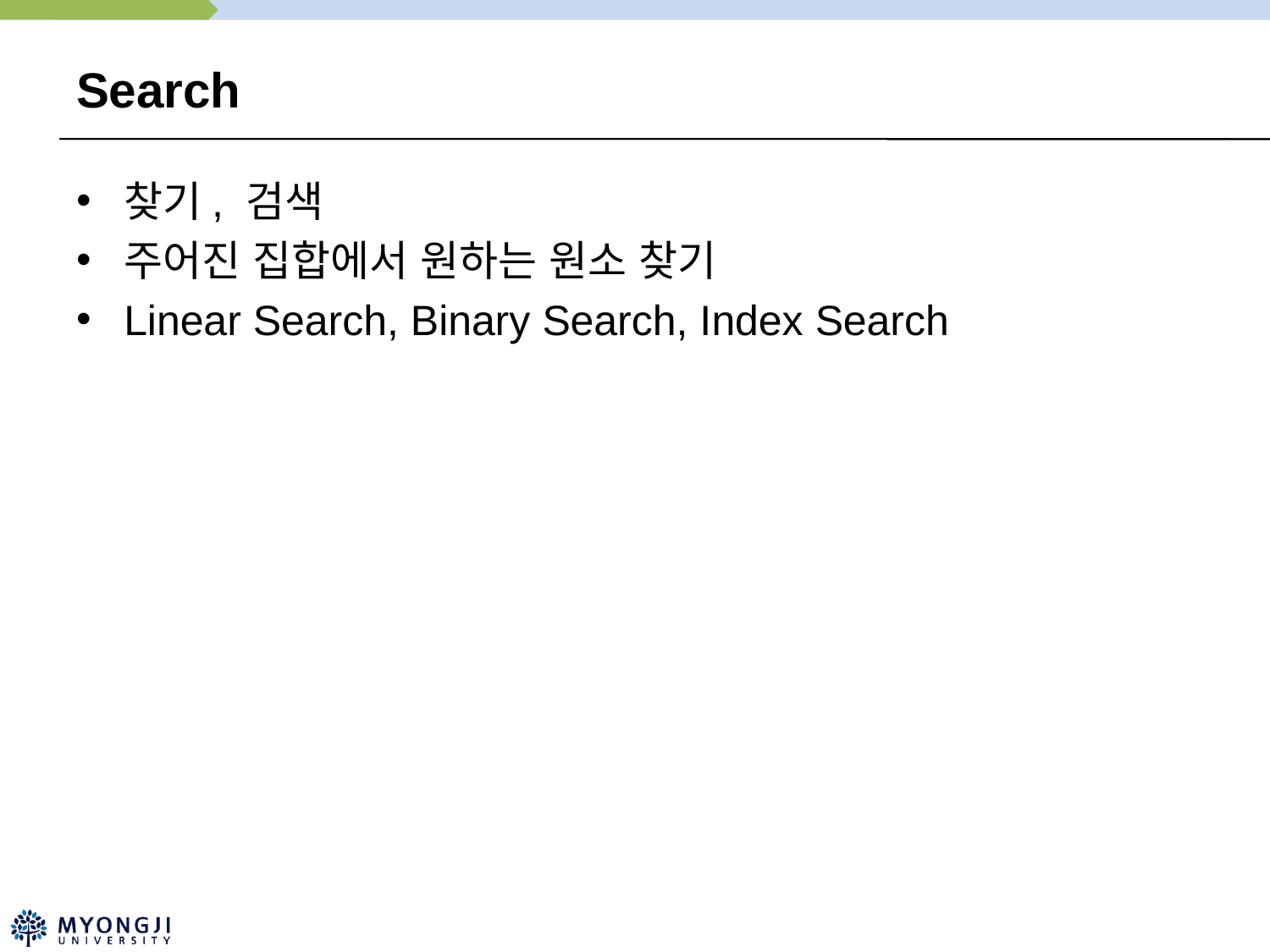

# Search
찾기, 검색
주어진 집합에서 원하는 원소 찾기
Linear Search, Binary Search, Index Search